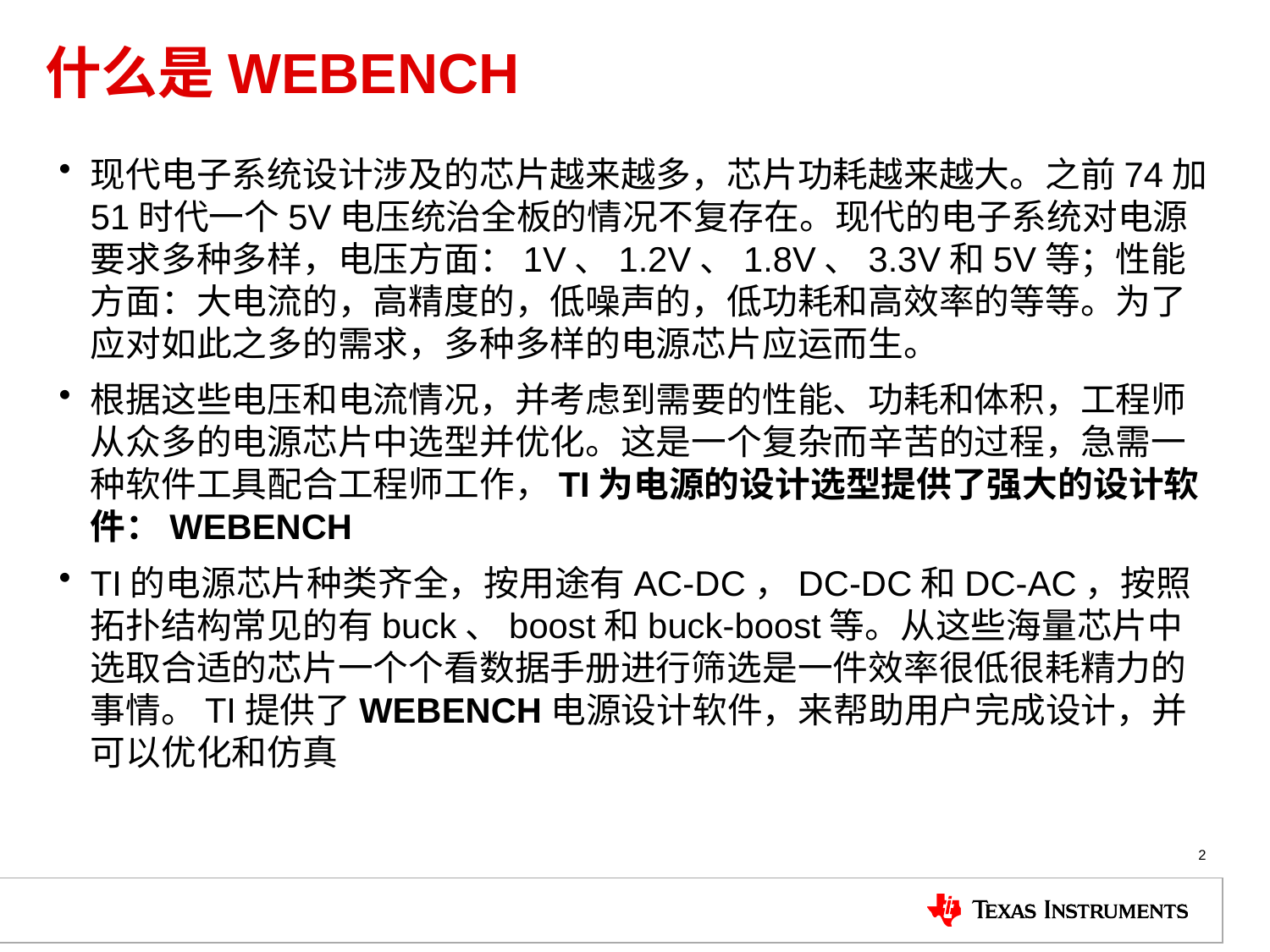

# 什么是WEBENCH
现代电子系统设计涉及的芯片越来越多，芯片功耗越来越大。之前74加51时代一个5V电压统治全板的情况不复存在。现代的电子系统对电源要求多种多样，电压方面：1V、1.2V、1.8V、3.3V和5V等；性能方面：大电流的，高精度的，低噪声的，低功耗和高效率的等等。为了应对如此之多的需求，多种多样的电源芯片应运而生。
根据这些电压和电流情况，并考虑到需要的性能、功耗和体积，工程师从众多的电源芯片中选型并优化。这是一个复杂而辛苦的过程，急需一种软件工具配合工程师工作，TI为电源的设计选型提供了强大的设计软件：WEBENCH
TI的电源芯片种类齐全，按用途有AC-DC，DC-DC和DC-AC，按照拓扑结构常见的有buck、boost和buck-boost等。从这些海量芯片中选取合适的芯片一个个看数据手册进行筛选是一件效率很低很耗精力的事情。TI提供了WEBENCH电源设计软件，来帮助用户完成设计，并可以优化和仿真
2